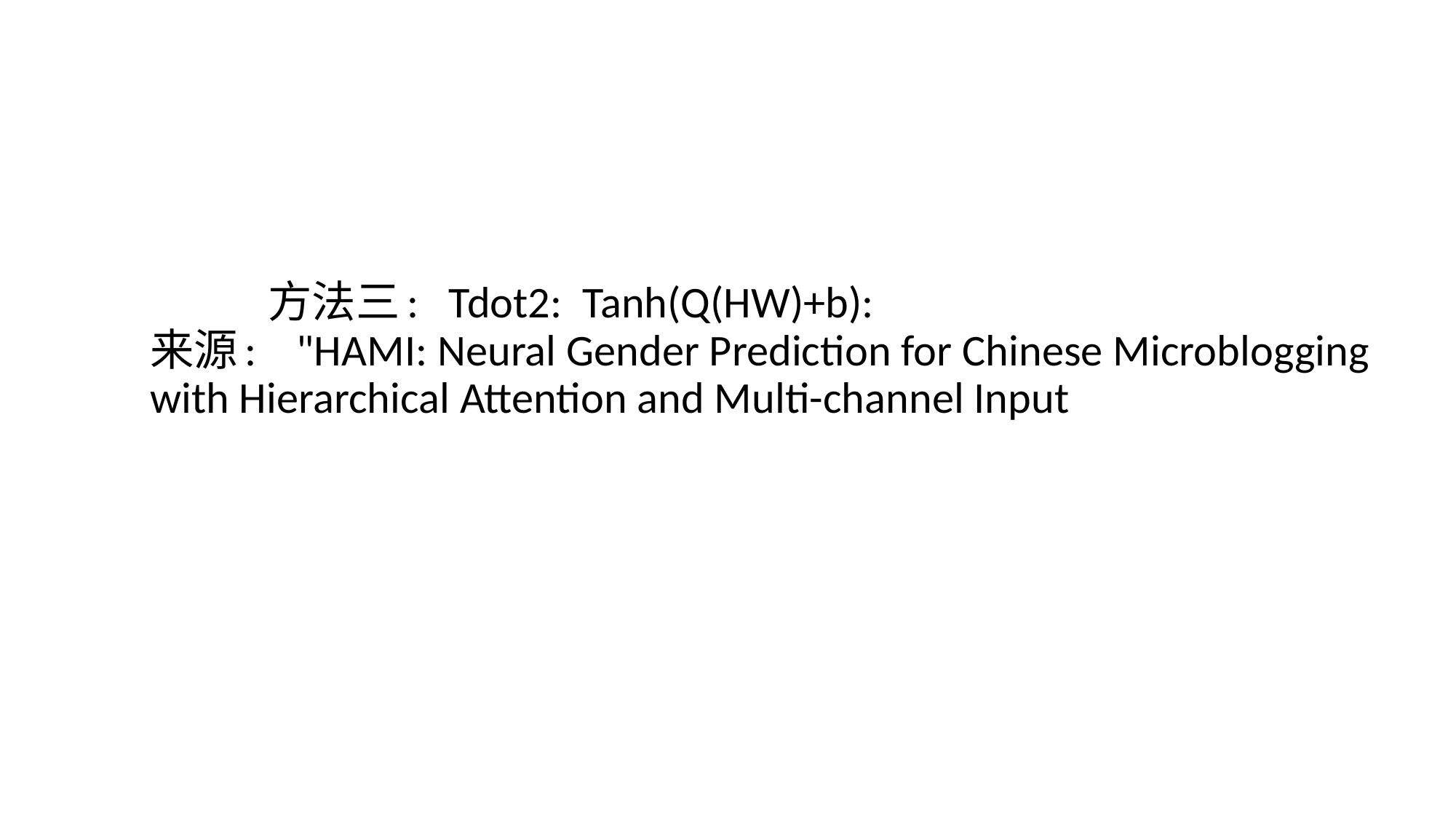

# 方法三:   Tdot2:  Tanh(Q(HW)+b): 来源:    "HAMI: Neural Gender Prediction for Chinese Microblogging with Hierarchical Attention and Multi-channel Input